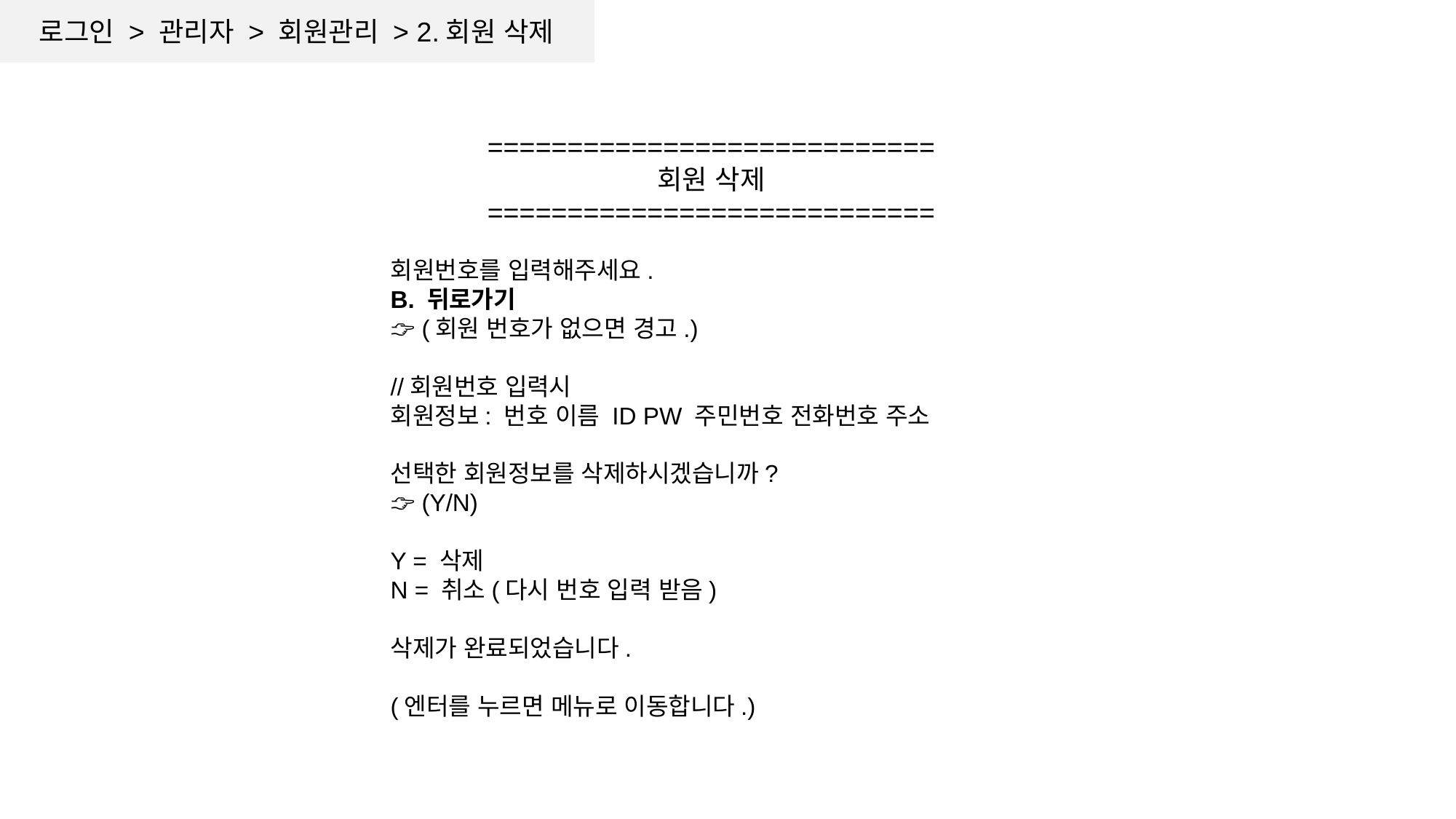

로그인 > 관리자 > 회원관리 > 2.회원 삭제
============================
회원 삭제
============================

회원번호를 입력해주세요.
B. 뒤로가기
👉 (회원 번호가 없으면 경고.)

//회원번호 입력시
회원정보: 번호 이름 ID PW 주민번호 전화번호 주소

선택한 회원정보를 삭제하시겠습니까?
👉 (Y/N)

Y = 삭제
N = 취소(다시 번호 입력 받음)

삭제가 완료되었습니다.

(엔터를 누르면 메뉴로 이동합니다.)